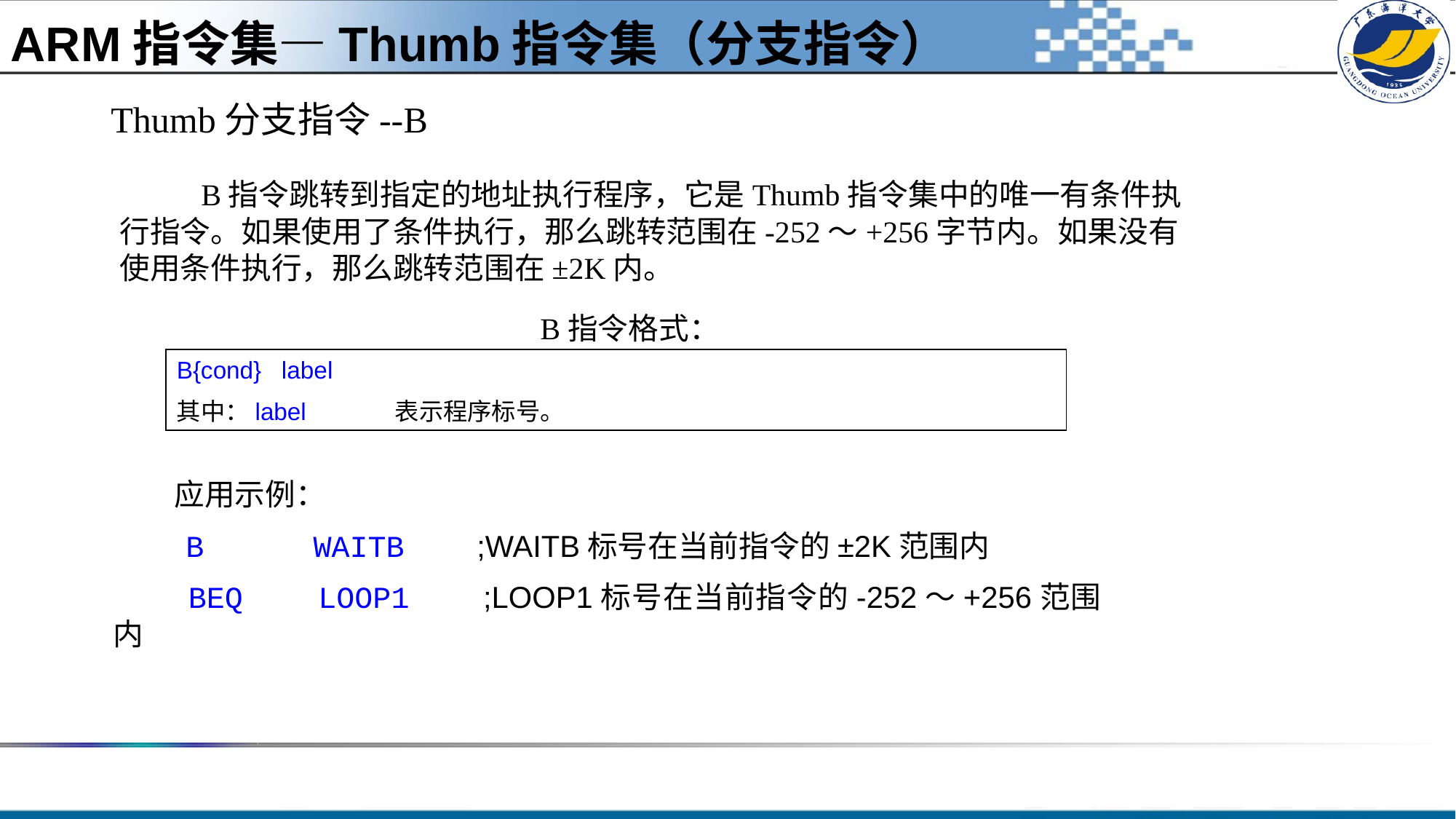

ARM指令集—Thumb指令集（分支指令）
Thumb分支指令--B
        B指令跳转到指定的地址执行程序，它是Thumb指令集中的唯一有条件执行指令。如果使用了条件执行，那么跳转范围在-252～+256字节内。如果没有使用条件执行，那么跳转范围在±2K内。
B指令格式：
B{cond}   label
其中：label	表示程序标号。
        应用示例：
    B      WAITB	  ;WAITB标号在当前指令的±2K范围内
    BEQ    LOOP1	  ;LOOP1标号在当前指令的-252～+256范围内
158